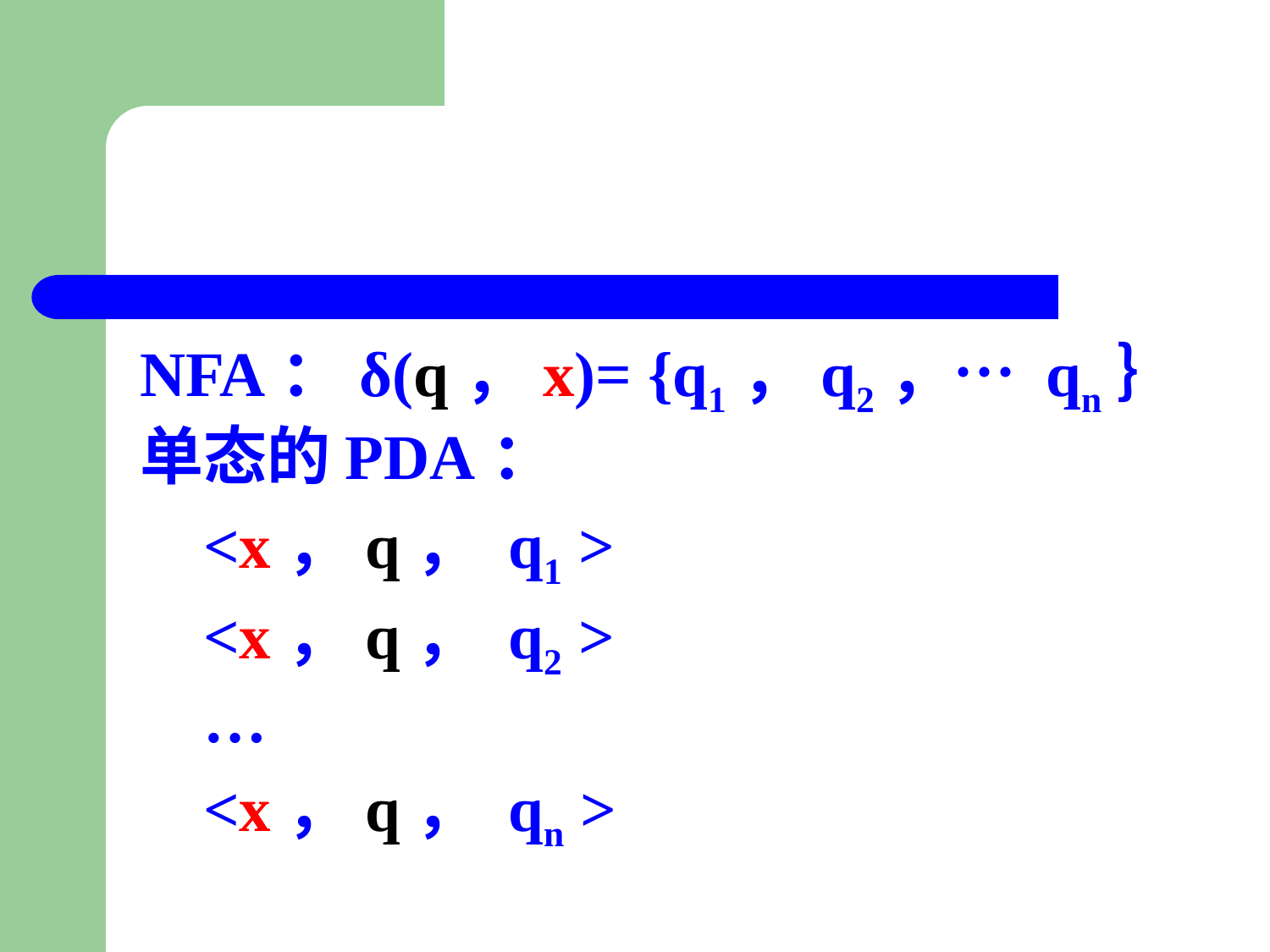

#
NFA：δ(q，x)= {q1，q2，… qn｝
单态的PDA：
    <x，q， q1 >
    <x，q， q2 >
    …
    <x，q， qn >